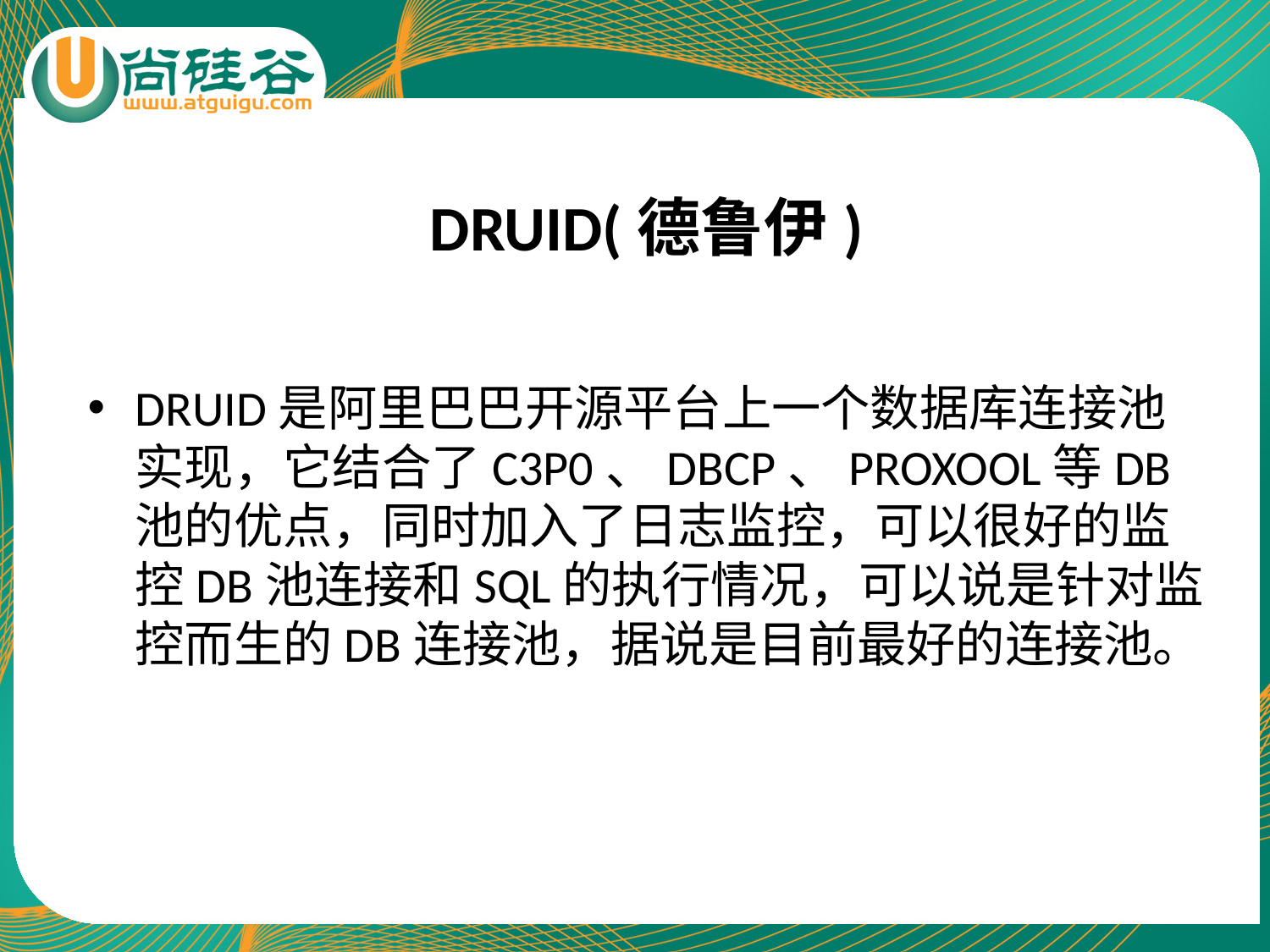

# DRUID(德鲁伊)
DRUID是阿里巴巴开源平台上一个数据库连接池实现，它结合了C3P0、DBCP、PROXOOL等DB池的优点，同时加入了日志监控，可以很好的监控DB池连接和SQL的执行情况，可以说是针对监控而生的DB连接池，据说是目前最好的连接池。